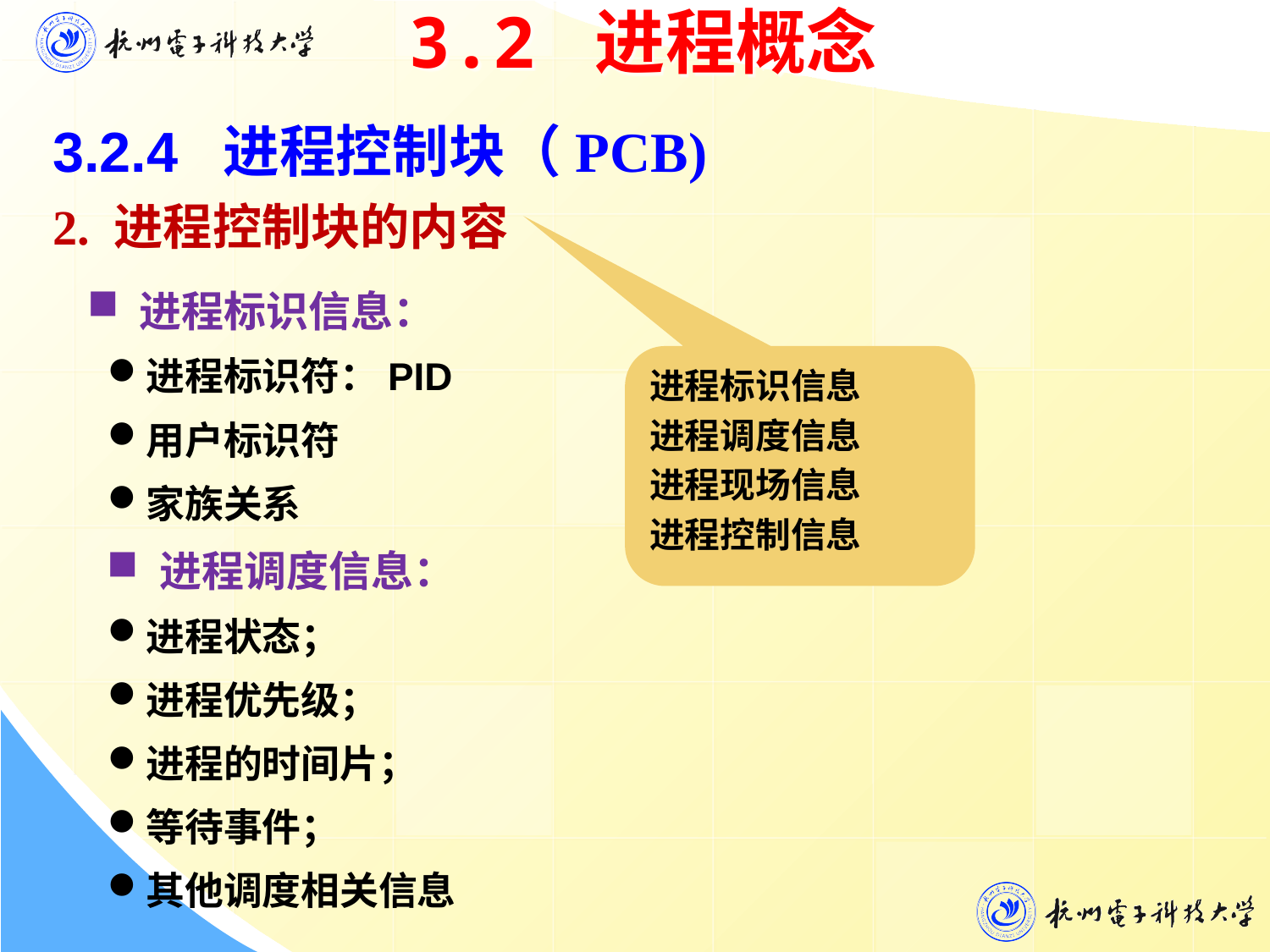

3.2 进程概念
3.2.4  进程控制块（PCB)
2. 进程控制块的内容
 进程标识信息：
进程标识符：PID
用户标识符
家族关系
 进程调度信息：
进程状态；
进程优先级；
进程的时间片；
等待事件；
其他调度相关信息
进程标识信息
进程调度信息
进程现场信息
进程控制信息